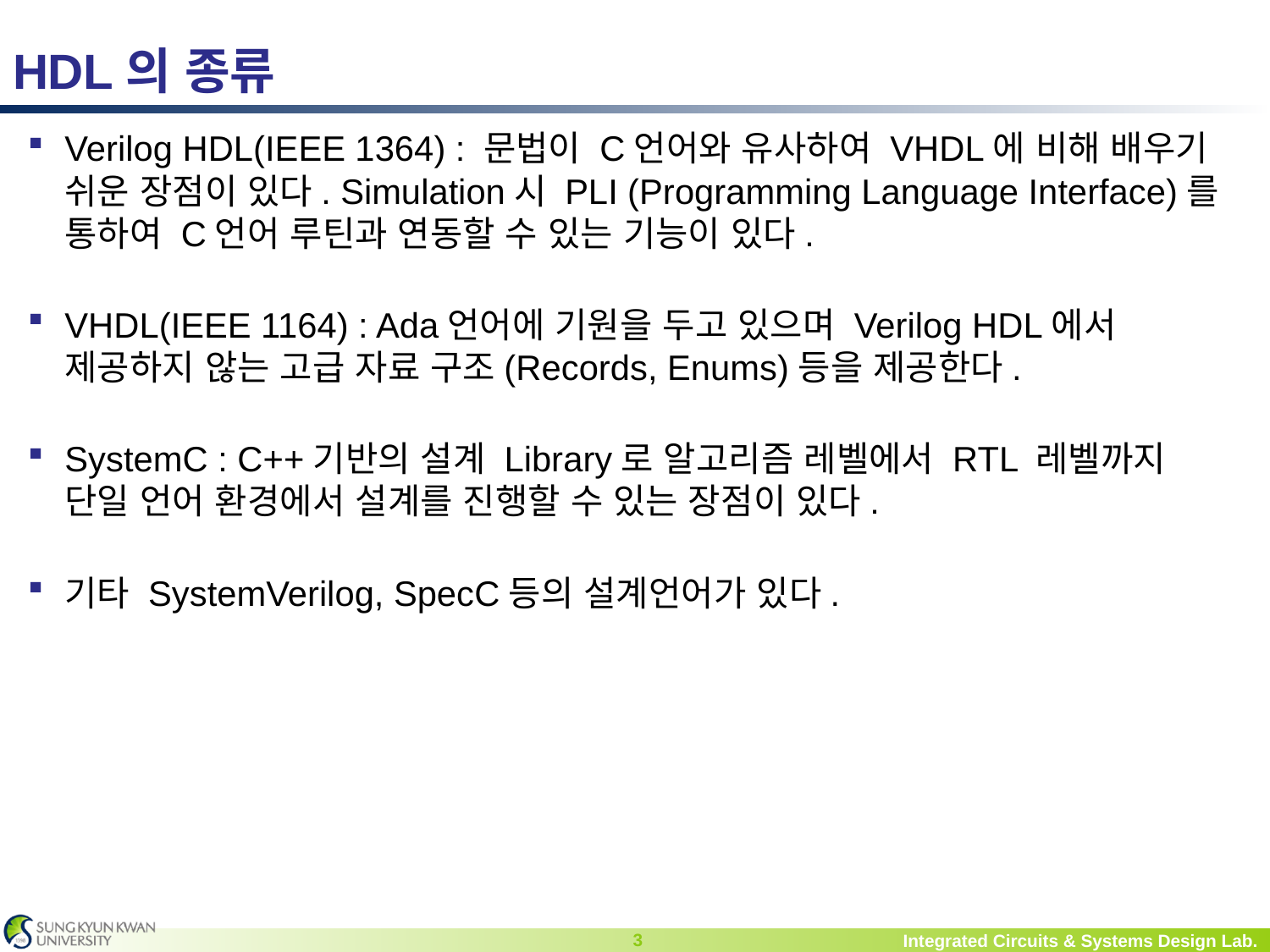

# HDL의 종류
Verilog HDL(IEEE 1364) : 문법이 C언어와 유사하여 VHDL에 비해 배우기 쉬운 장점이 있다. Simulation시 PLI (Programming Language Interface)를 통하여 C언어 루틴과 연동할 수 있는 기능이 있다.
VHDL(IEEE 1164) : Ada언어에 기원을 두고 있으며 Verilog HDL에서 제공하지 않는 고급 자료 구조(Records, Enums)등을 제공한다.
SystemC : C++기반의 설계 Library로 알고리즘 레벨에서 RTL 레벨까지 단일 언어 환경에서 설계를 진행할 수 있는 장점이 있다.
기타 SystemVerilog, SpecC등의 설계언어가 있다.